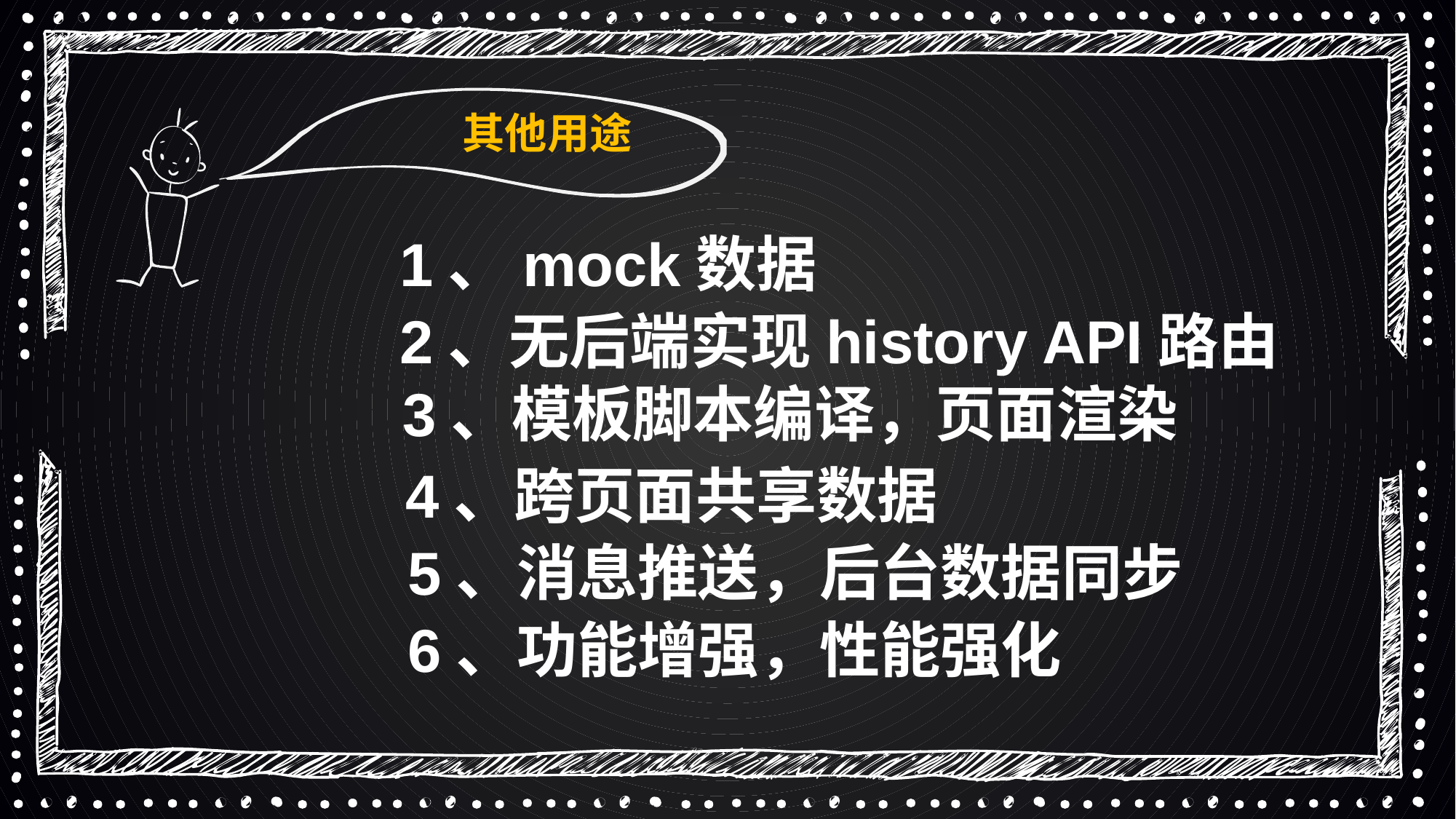

其他用途
1、mock数据
2、无后端实现history API路由
3、模板脚本编译，页面渲染
4、跨页面共享数据
5、消息推送，后台数据同步
6、功能增强，性能强化